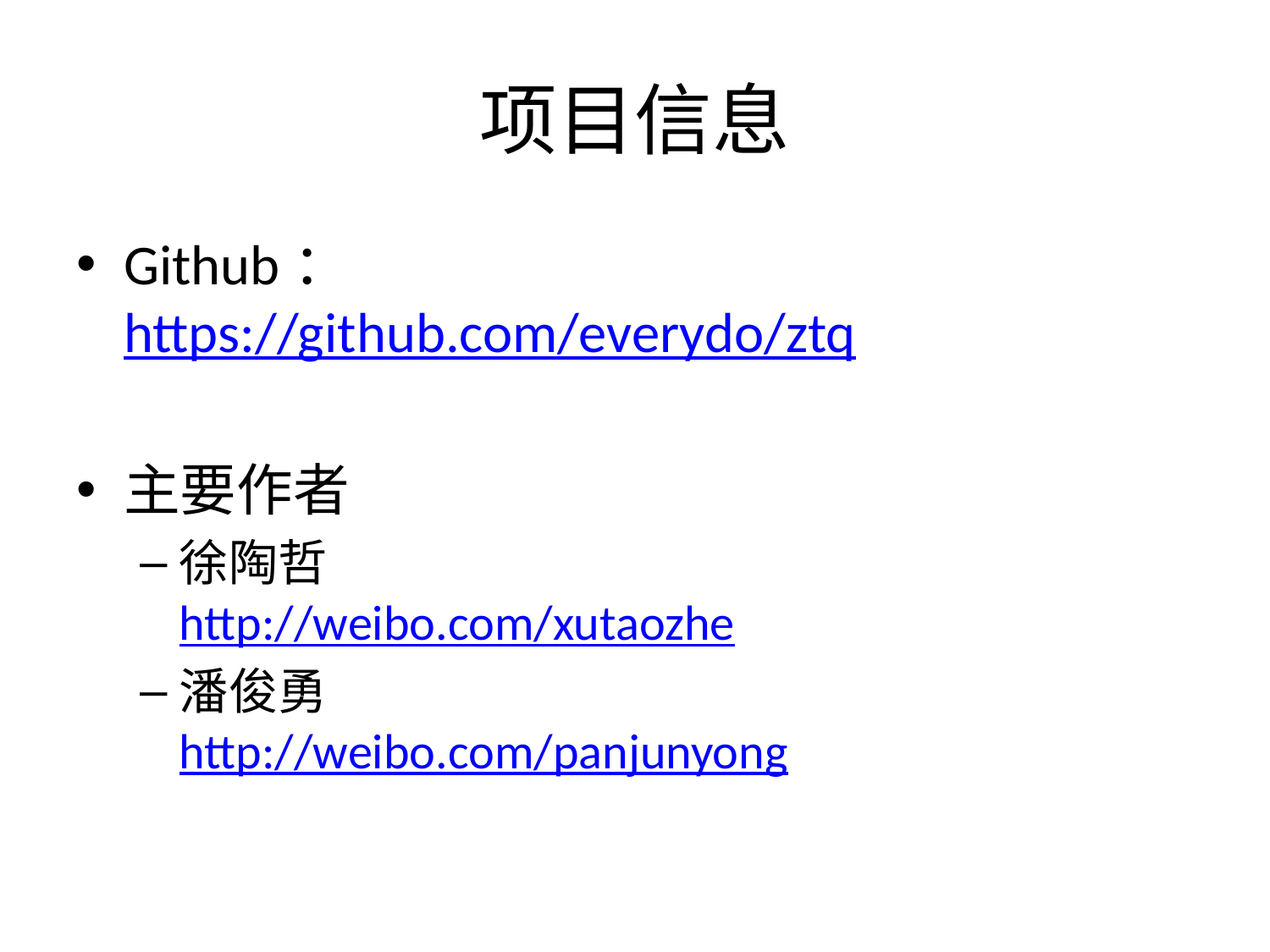

# 项目信息
Github：
https://github.com/everydo/ztq

主要作者
徐陶哲
http://weibo.com/xutaozhe
潘俊勇
http://weibo.com/panjunyong